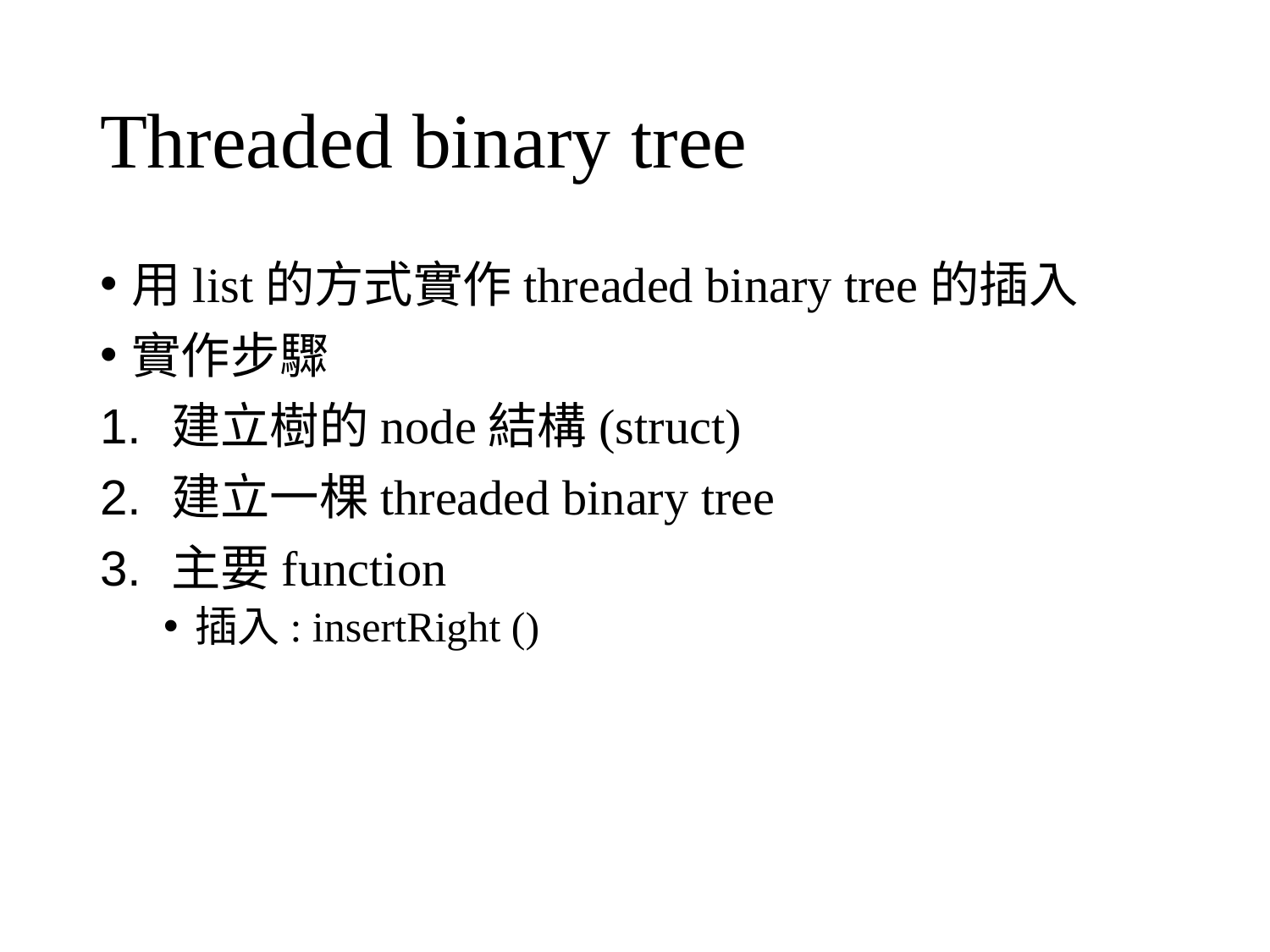

# Threaded binary tree
用list的方式實作threaded binary tree的插入
實作步驟
建立樹的node結構(struct)
建立一棵threaded binary tree
主要function
插入: insertRight ()